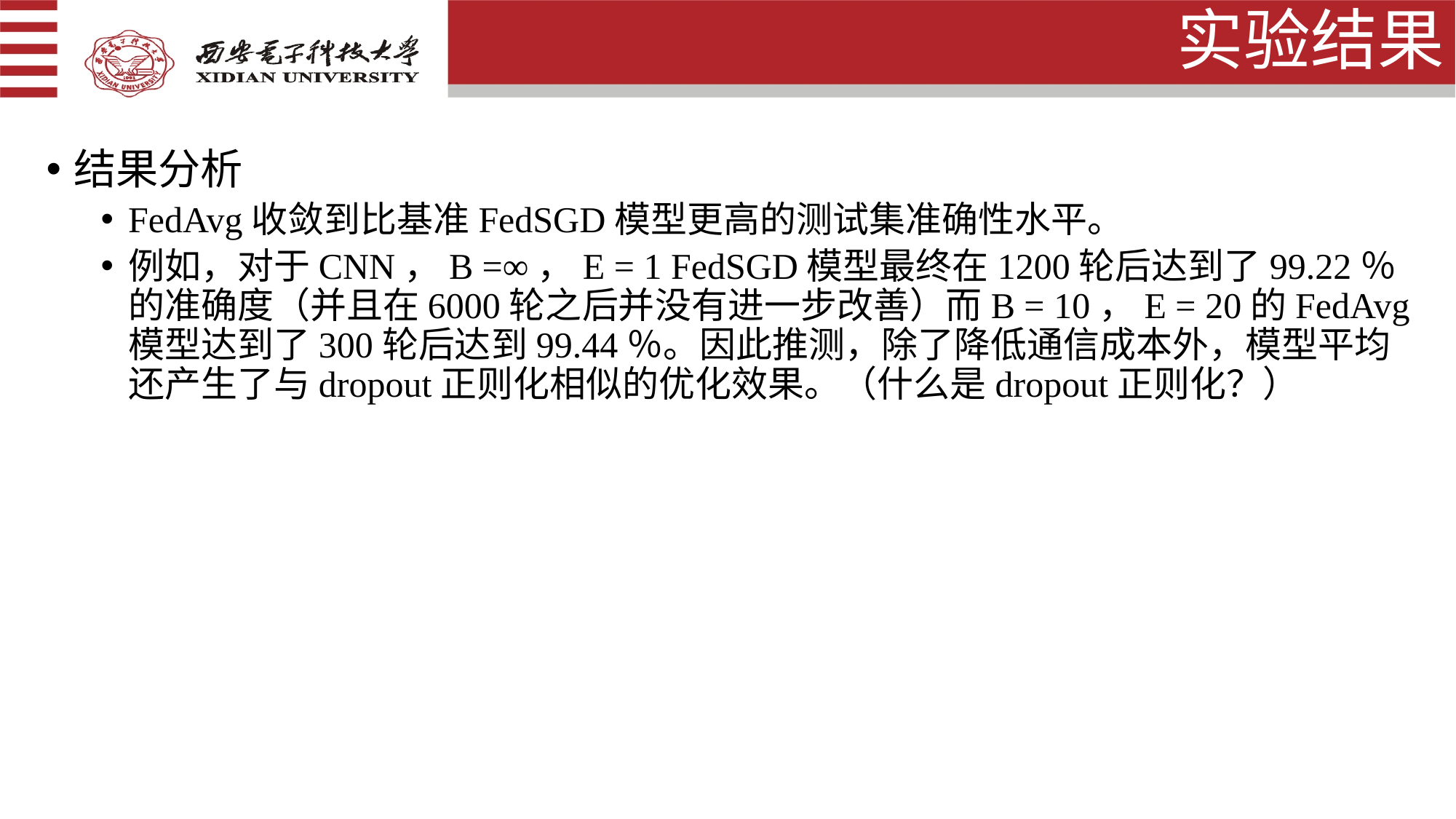

# 实验结果
结果分析
FedAvg收敛到比基准FedSGD模型更高的测试集准确性水平。
例如，对于CNN，B =∞，E = 1 FedSGD模型最终在1200轮后达到了99.22％的准确度（并且在6000轮之后并没有进一步改善）而B = 10，E = 20的FedAvg模型达到了300轮后达到99.44％。因此推测，除了降低通信成本外，模型平均还产生了与dropout正则化相似的优化效果。（什么是dropout正则化？）